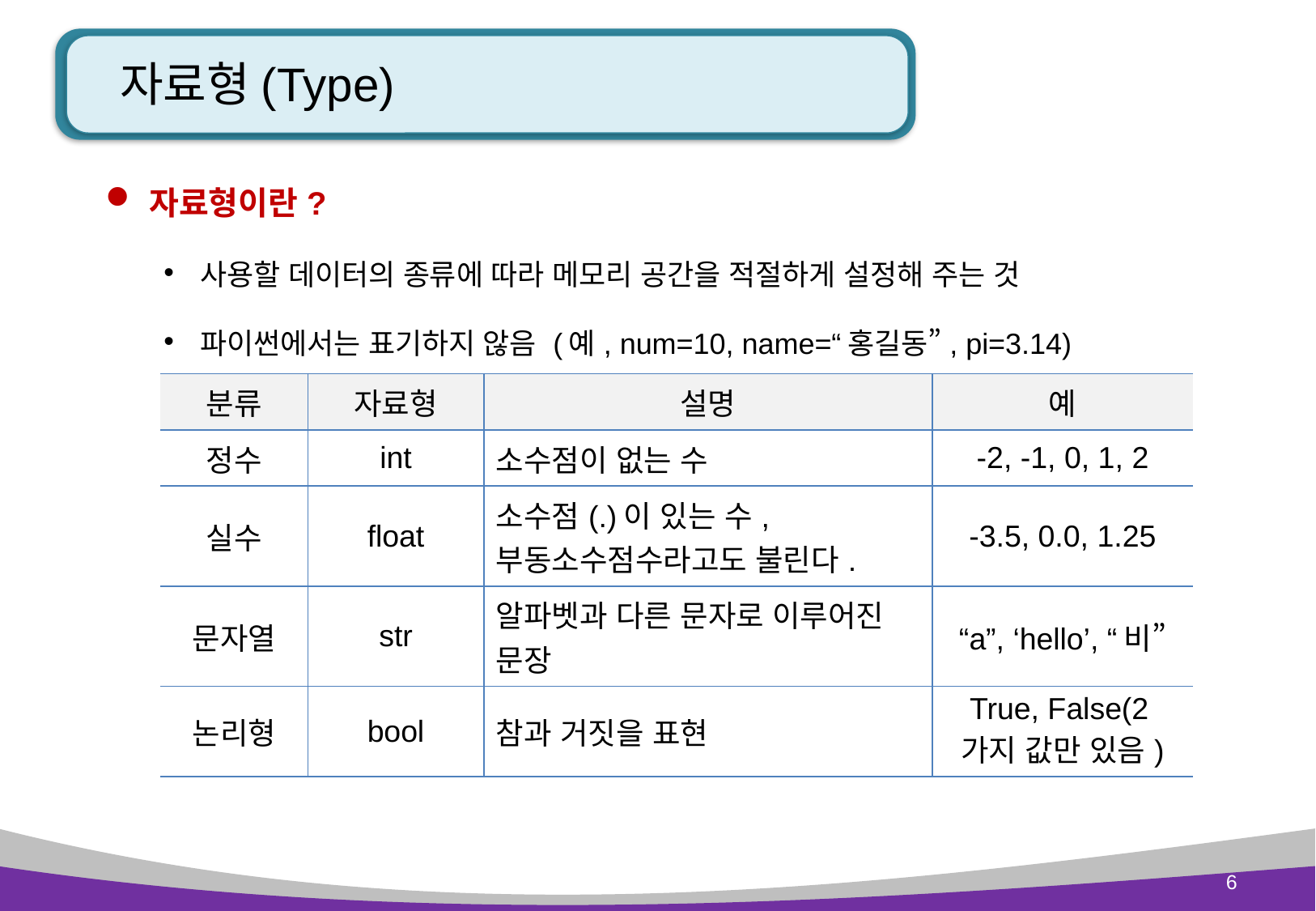

# 자료형(Type)
자료형이란?
사용할 데이터의 종류에 따라 메모리 공간을 적절하게 설정해 주는 것
파이썬에서는 표기하지 않음 (예, num=10, name=“홍길동”, pi=3.14)
| 분류 | 자료형 | 설명 | 예 |
| --- | --- | --- | --- |
| 정수 | int | 소수점이 없는 수 | -2, -1, 0, 1, 2 |
| 실수 | float | 소수점(.)이 있는 수, 부동소수점수라고도 불린다. | -3.5, 0.0, 1.25 |
| 문자열 | str | 알파벳과 다른 문자로 이루어진 문장 | “a”, ‘hello’, “비” |
| 논리형 | bool | 참과 거짓을 표현 | True, False(2가지 값만 있음) |
6